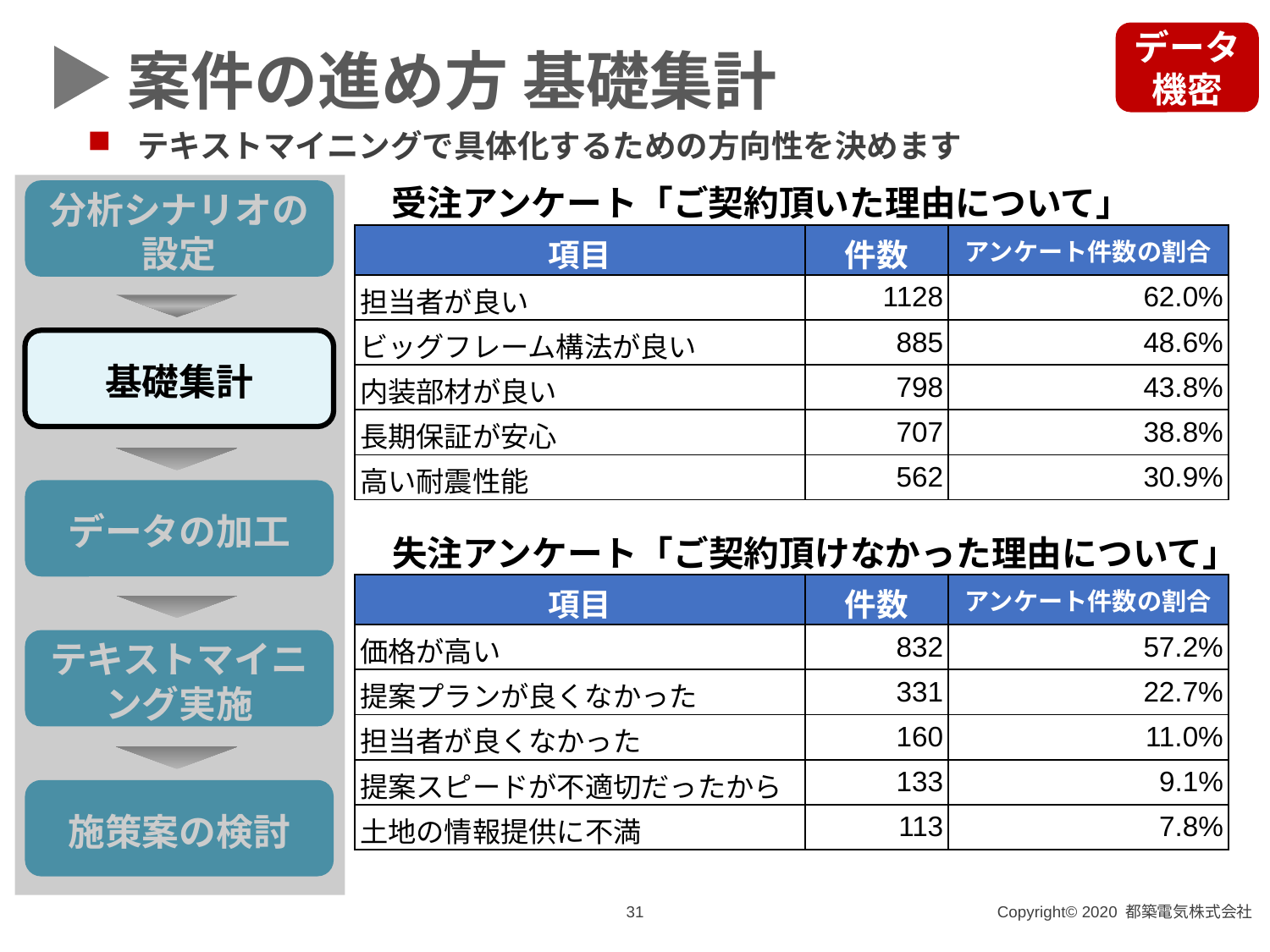

データ機密
案件の進め方 基礎集計

テキストマイニングで具体化するための方向性を決めます

分析シナリオの
設定

基礎集計

データの加工

テキストマイニング実施

施策案の検討
受注アンケート「ご契約頂いた理由について」
| 項目 | 件数 | アンケート件数の割合 |
| --- | --- | --- |
| 担当者が良い | 1128 | 62.0% |
| ビッグフレーム構法が良い | 885 | 48.6% |
| 内装部材が良い | 798 | 43.8% |
| 長期保証が安心 | 707 | 38.8% |
| 高い耐震性能 | 562 | 30.9% |
失注アンケート「ご契約頂けなかった理由について」
| 項目 | 件数 | アンケート件数の割合 |
| --- | --- | --- |
| 価格が高い | 832 | 57.2% |
| 提案プランが良くなかった | 331 | 22.7% |
| 担当者が良くなかった | 160 | 11.0% |
| 提案スピードが不適切だったから | 133 | 9.1% |
| 土地の情報提供に不満 | 113 | 7.8% |
31
Copyright© 2020 都築電気株式会社